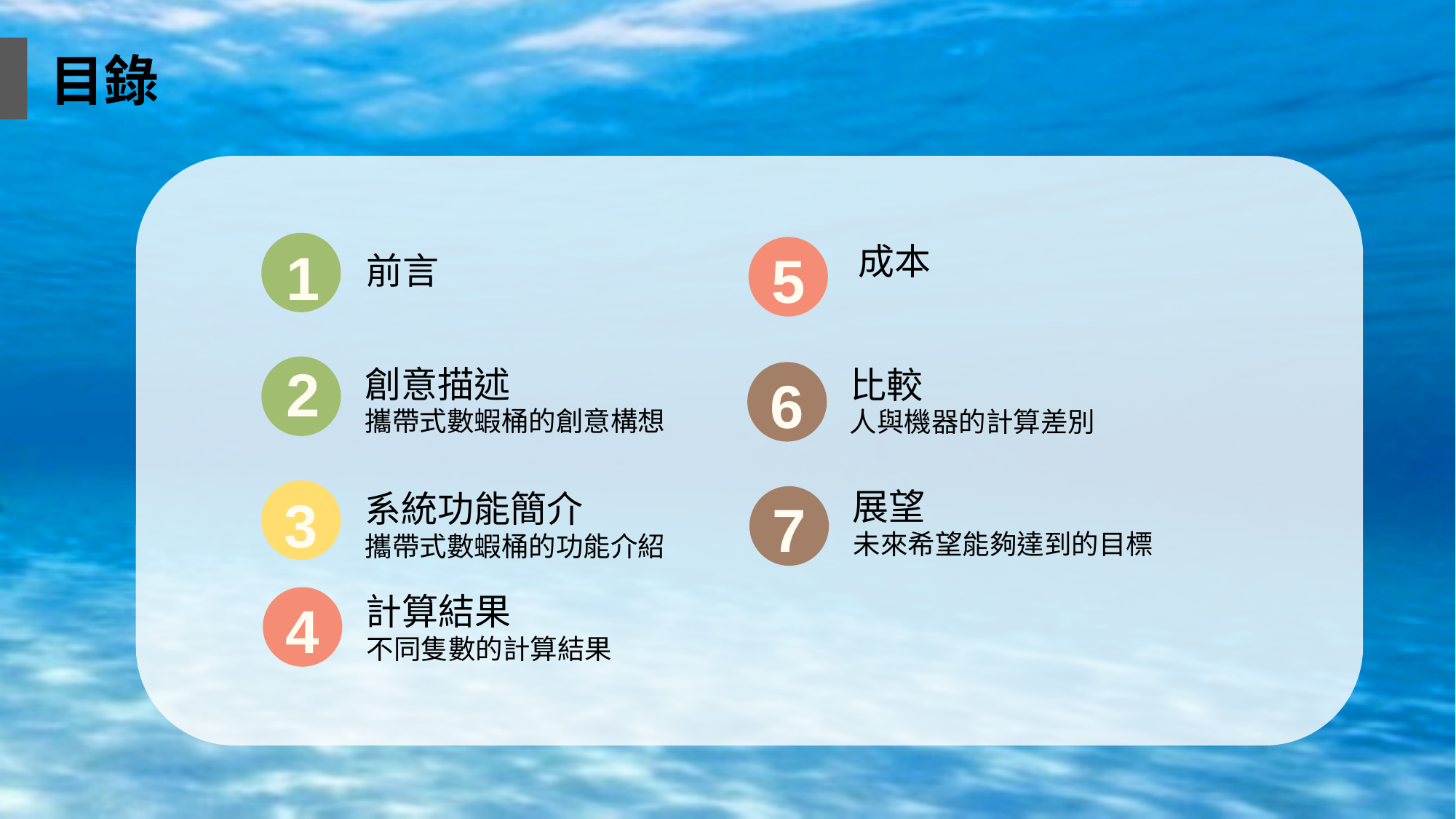

目錄

1
成本

5
前言

2

創意描述
攜帶式數蝦桶的創意構想
比較
人與機器的計算差別

6

展望
未來希望能夠達到的目標

3
系統功能簡介
攜帶式數蝦桶的功能介紹

7
計算結果
不同隻數的計算結果

4